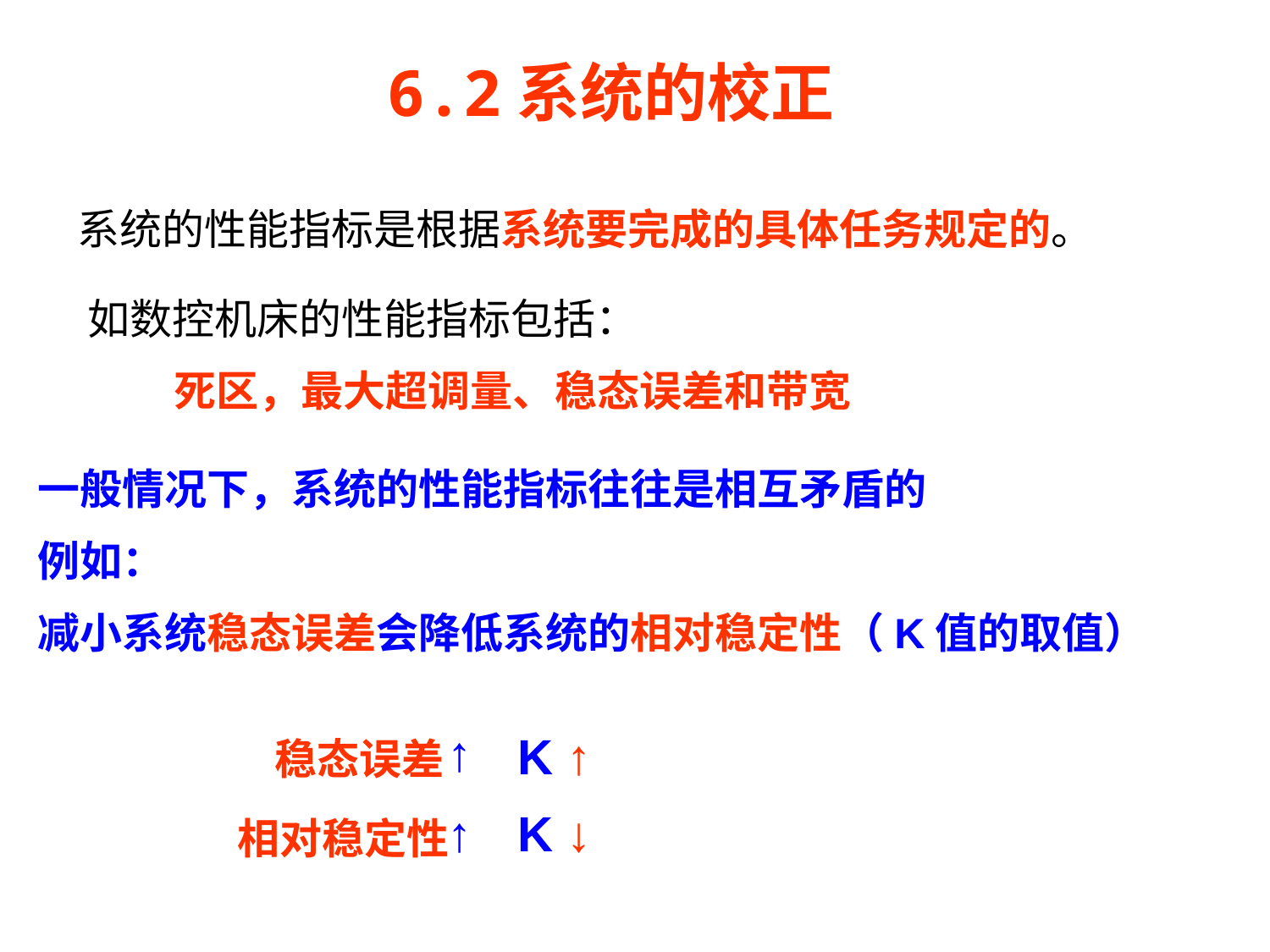

6.2系统的校正
系统的性能指标是根据系统要完成的具体任务规定的。
如数控机床的性能指标包括：
        死区，最大超调量、稳态误差和带宽
一般情况下，系统的性能指标往往是相互矛盾的
例如：
减小系统稳态误差会降低系统的相对稳定性（K值的取值）
↑
K ↑
稳态误差
↑
K ↓
相对稳定性